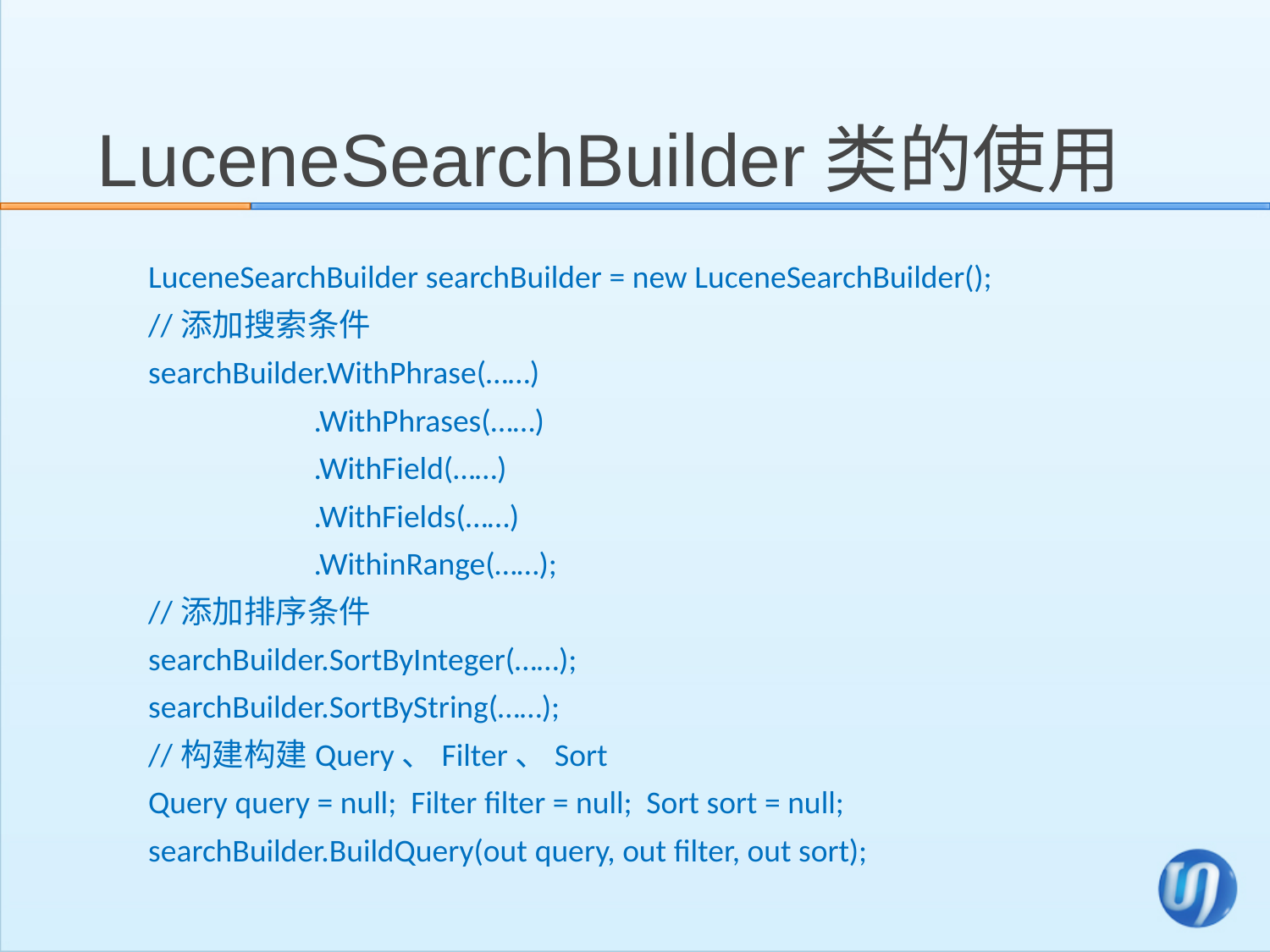

# LuceneSearchBuilder类的使用
LuceneSearchBuilder searchBuilder = new LuceneSearchBuilder();
//添加搜索条件
searchBuilder.WithPhrase(……)
                       .WithPhrases(……)
                       .WithField(……)
                       .WithFields(……)
                       .WithinRange(……);
//添加排序条件
searchBuilder.SortByInteger(……);
searchBuilder.SortByString(……);
//构建构建Query、Filter、Sort
Query query = null;  Filter filter = null;  Sort sort = null;
searchBuilder.BuildQuery(out query, out filter, out sort);